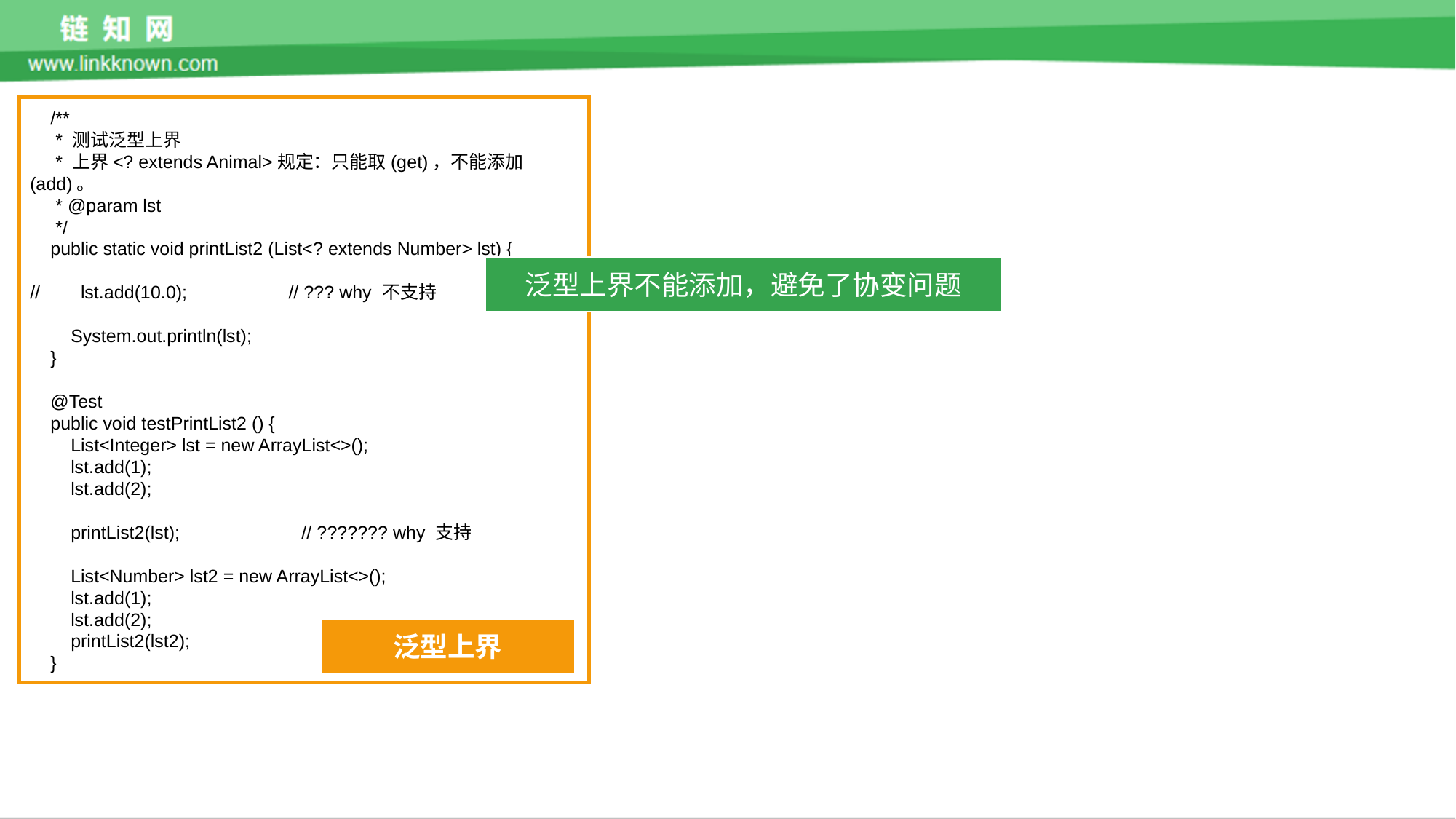

/**
     * 测试泛型上界
     * 上界<? extends Animal>规定：只能取(get)，不能添加(add)。
     * @param lst
     */
    public static void printList2 (List<? extends Number> lst) {

//        lst.add(10.0);                    // ??? why 不支持

        System.out.println(lst);
    }

    @Test
    public void testPrintList2 () {
        List<Integer> lst = new ArrayList<>();
        lst.add(1);
        lst.add(2);

        printList2(lst);                        // ??????? why 支持

        List<Number> lst2 = new ArrayList<>();
        lst.add(1);
        lst.add(2);
        printList2(lst2);
    }
泛型上界不能添加，避免了协变问题
泛型上界